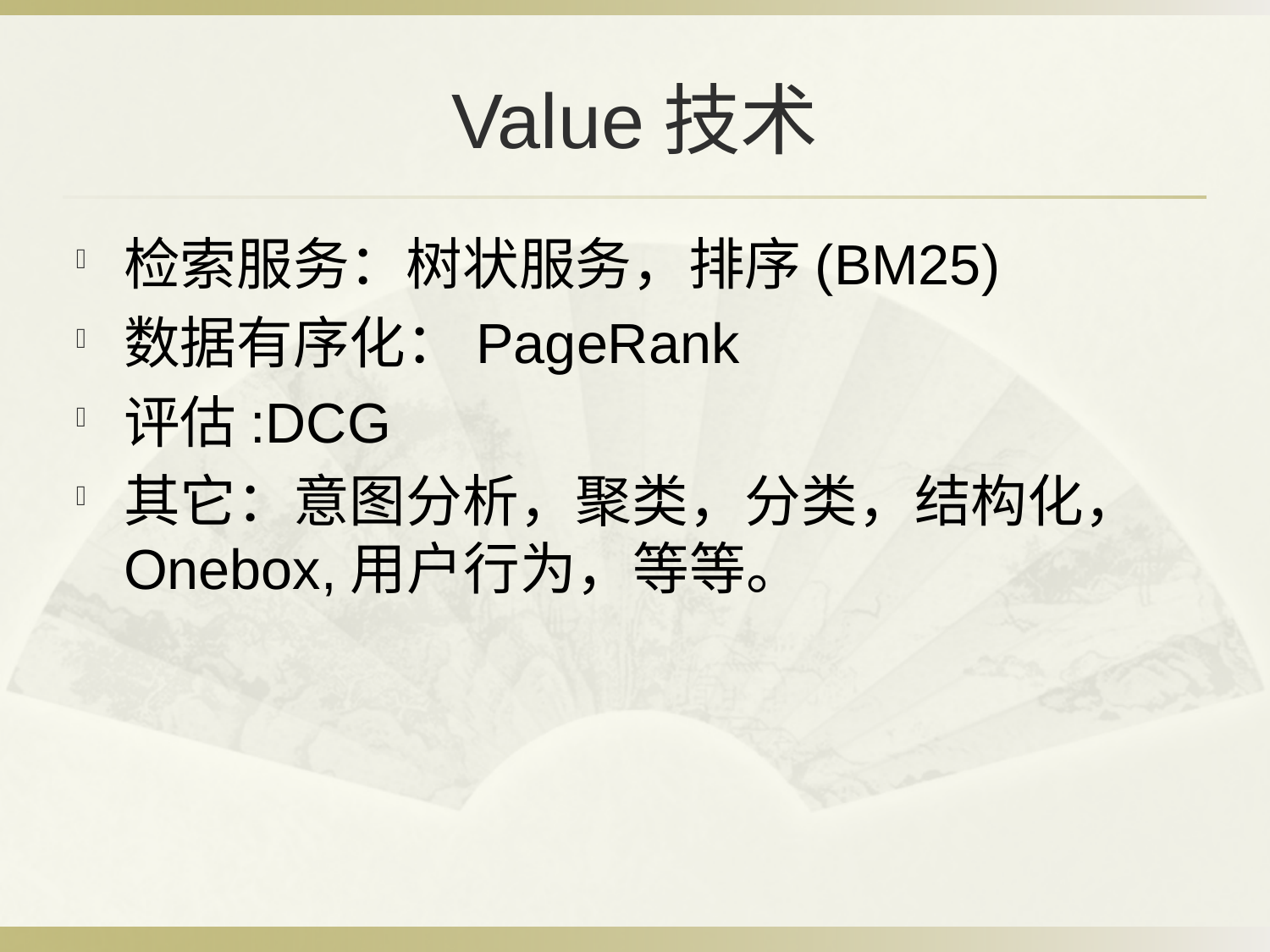

# Value技术
检索服务：树状服务，排序(BM25)
数据有序化：PageRank
评估:DCG
其它：意图分析，聚类，分类，结构化，Onebox,用户行为，等等。